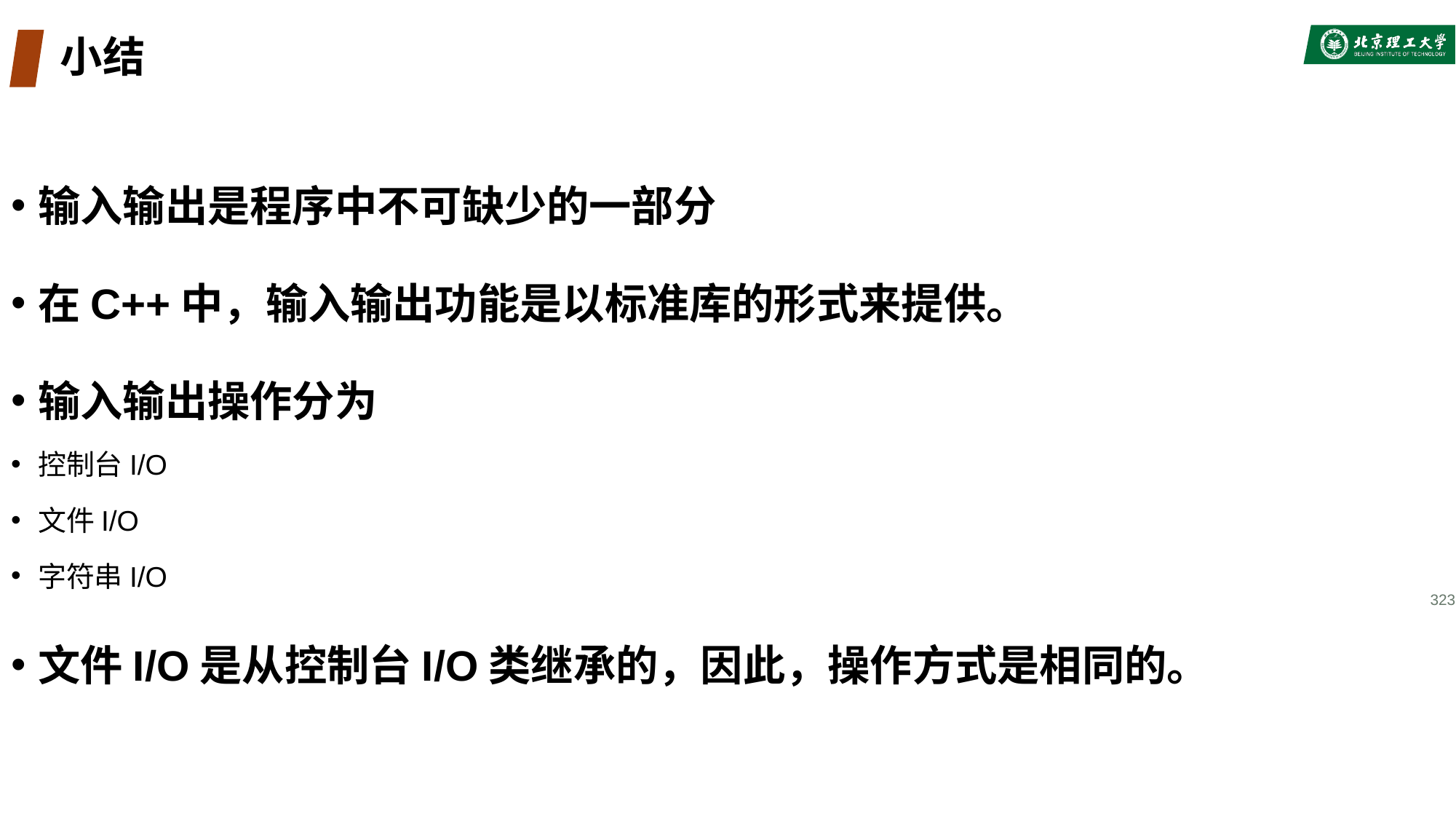

# 小结
输入输出是程序中不可缺少的一部分
在C++中，输入输出功能是以标准库的形式来提供。
输入输出操作分为
控制台I/O
文件I/O
字符串I/O
文件I/O是从控制台I/O类继承的，因此，操作方式是相同的。
323